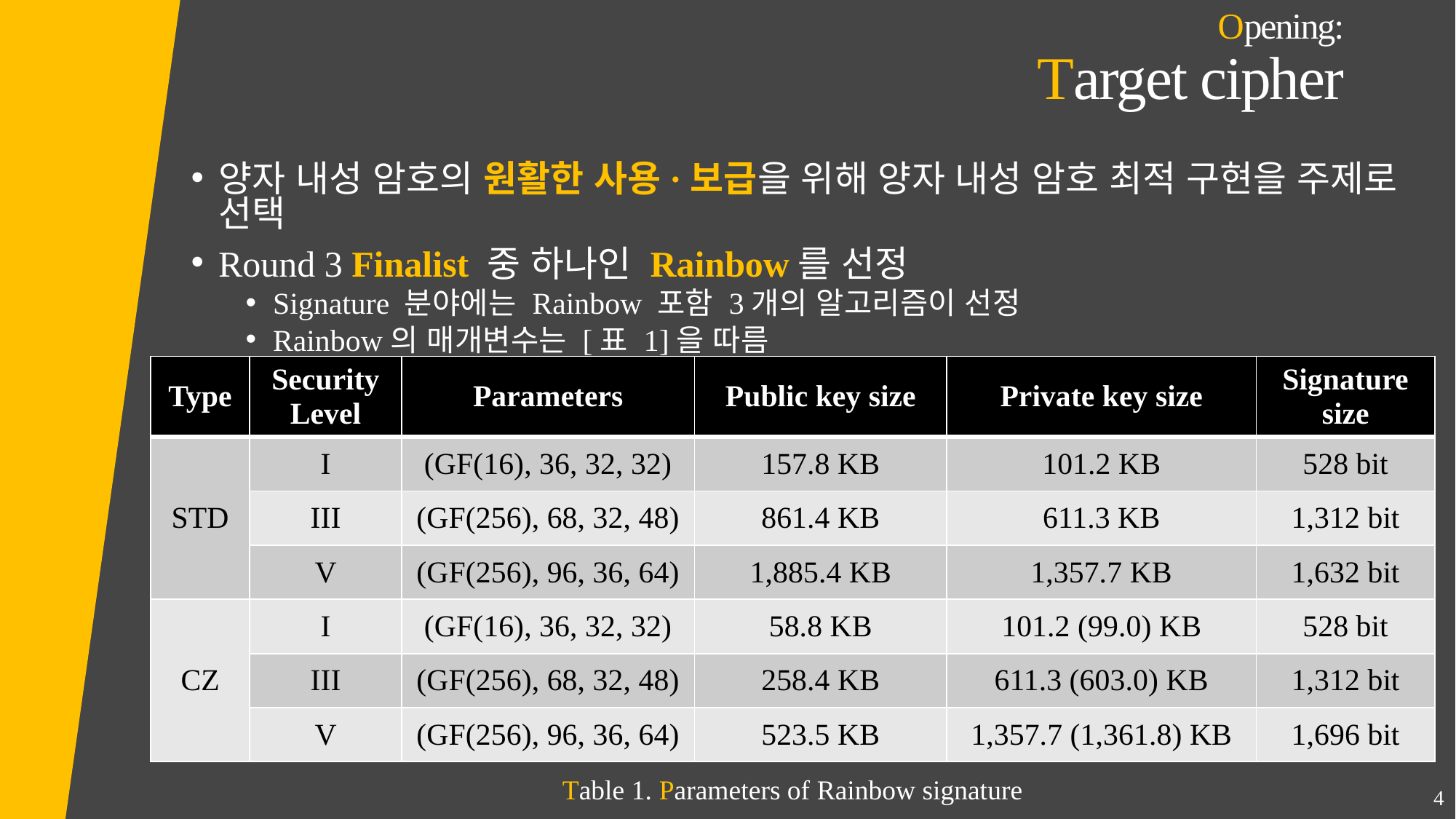

# Opening: Target cipher
양자 내성 암호의 원활한 사용·보급을 위해 양자 내성 암호 최적 구현을 주제로 선택
Round 3 Finalist 중 하나인 Rainbow를 선정
Signature 분야에는 Rainbow 포함 3개의 알고리즘이 선정
Rainbow의 매개변수는 [표 1]을 따름

| Type | Security Level | Parameters | Public key size | Private key size | Signature size |
| --- | --- | --- | --- | --- | --- |
| STD | I | (GF(16), 36, 32, 32) | 157.8 KB | 101.2 KB | 528 bit |
|  | III | (GF(256), 68, 32, 48) | 861.4 KB | 611.3 KB | 1,312 bit |
|  | V | (GF(256), 96, 36, 64) | 1,885.4 KB | 1,357.7 KB | 1,632 bit |
| CZ | I | (GF(16), 36, 32, 32) | 58.8 KB | 101.2 (99.0) KB | 528 bit |
|  | III | (GF(256), 68, 32, 48) | 258.4 KB | 611.3 (603.0) KB | 1,312 bit |
|  | V | (GF(256), 96, 36, 64) | 523.5 KB | 1,357.7 (1,361.8) KB | 1,696 bit |
Table 1. Parameters of Rainbow signature
4